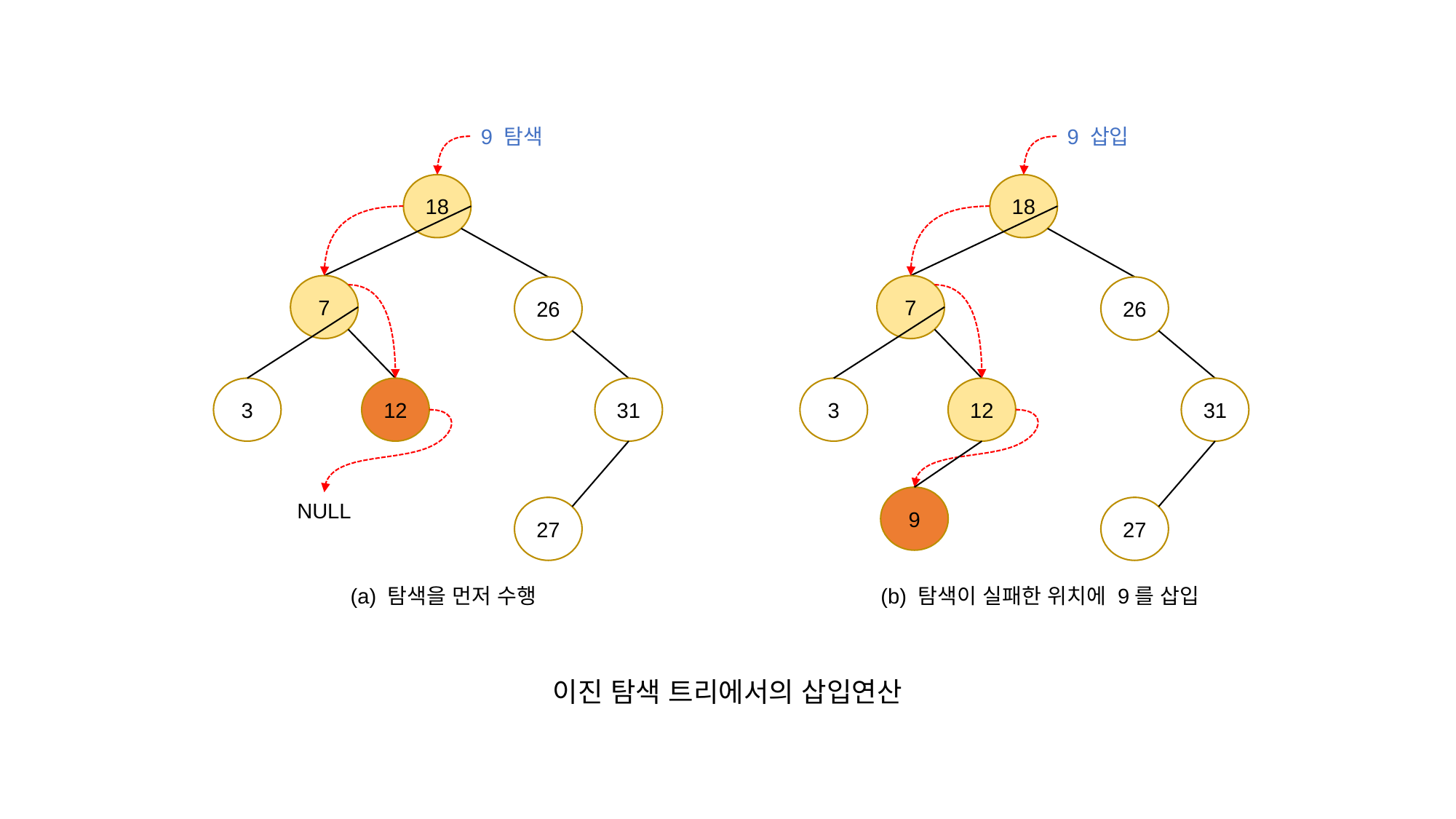

9 탐색
9 삽입
18
18
7
7
26
26
3
12
31
3
12
31
9
NULL
27
27
(a) 탐색을 먼저 수행
(b) 탐색이 실패한 위치에 9를 삽입
이진 탐색 트리에서의 삽입연산